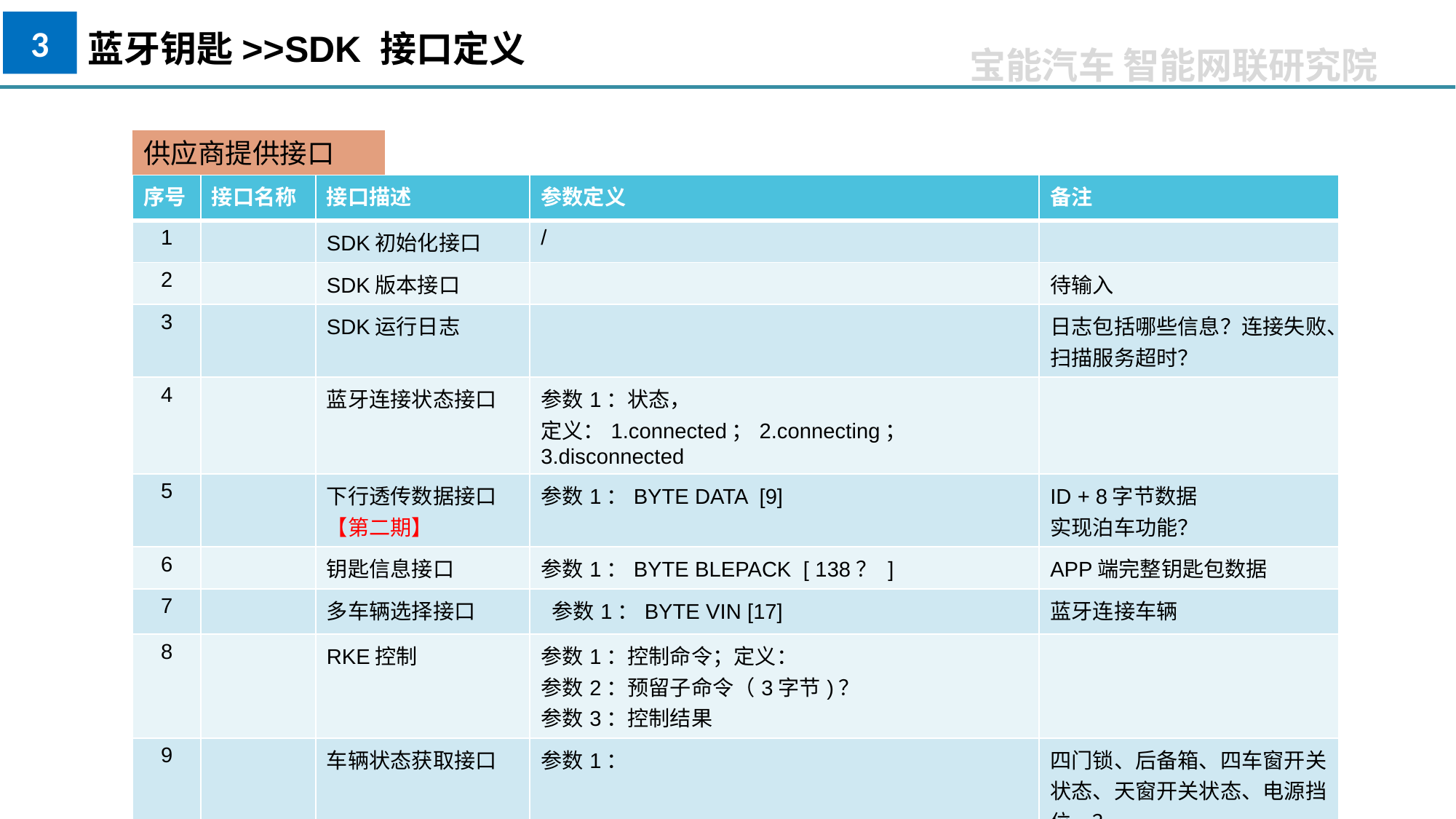

3
蓝牙钥匙>>SDK 接口定义
供应商提供接口
| 序号 | 接口名称 | 接口描述 | 参数定义 | 备注 |
| --- | --- | --- | --- | --- |
| 1 |  | SDK初始化接口 | / |  |
| 2 |  | SDK版本接口 |  | 待输入 |
| 3 |  | SDK运行日志 |  | 日志包括哪些信息？连接失败、扫描服务超时？ |
| 4 |  | 蓝牙连接状态接口 | 参数1：状态， 定义：1.connected；2.connecting；3.disconnected |  |
| 5 |  | 下行透传数据接口【第二期】 | 参数1：BYTE DATA [9] | ID + 8字节数据 实现泊车功能？ |
| 6 |  | 钥匙信息接口 | 参数1：BYTE BLEPACK [ 138？ ] | APP端完整钥匙包数据 |
| 7 |  | 多车辆选择接口 | 参数1：BYTE VIN [17] | 蓝牙连接车辆 |
| 8 |  | RKE控制 | 参数1：控制命令；定义： 参数2：预留子命令（3字节)？ 参数3：控制结果 |  |
| 9 |  | 车辆状态获取接口 | 参数1： | 四门锁、后备箱、四车窗开关状态、天窗开关状态、电源挡位、？ 1S 仅RKE功能相关 |